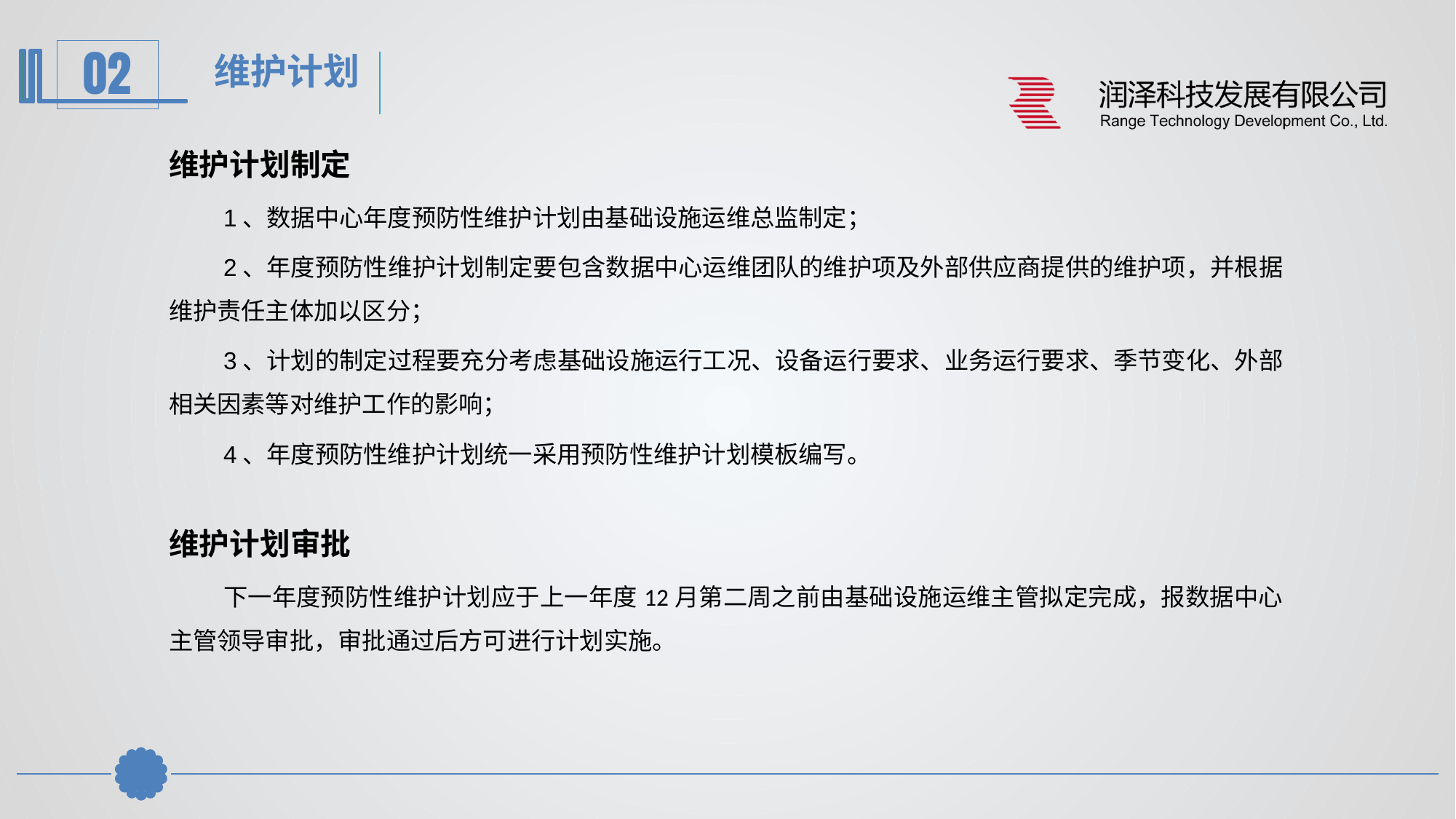

维护计划
维护计划制定
1、数据中心年度预防性维护计划由基础设施运维总监制定；
2、年度预防性维护计划制定要包含数据中心运维团队的维护项及外部供应商提供的维护项，并根据维护责任主体加以区分；
3、计划的制定过程要充分考虑基础设施运行工况、设备运行要求、业务运行要求、季节变化、外部相关因素等对维护工作的影响；
4、年度预防性维护计划统一采用预防性维护计划模板编写。
维护计划审批
下一年度预防性维护计划应于上一年度12月第二周之前由基础设施运维主管拟定完成，报数据中心主管领导审批，审批通过后方可进行计划实施。
6